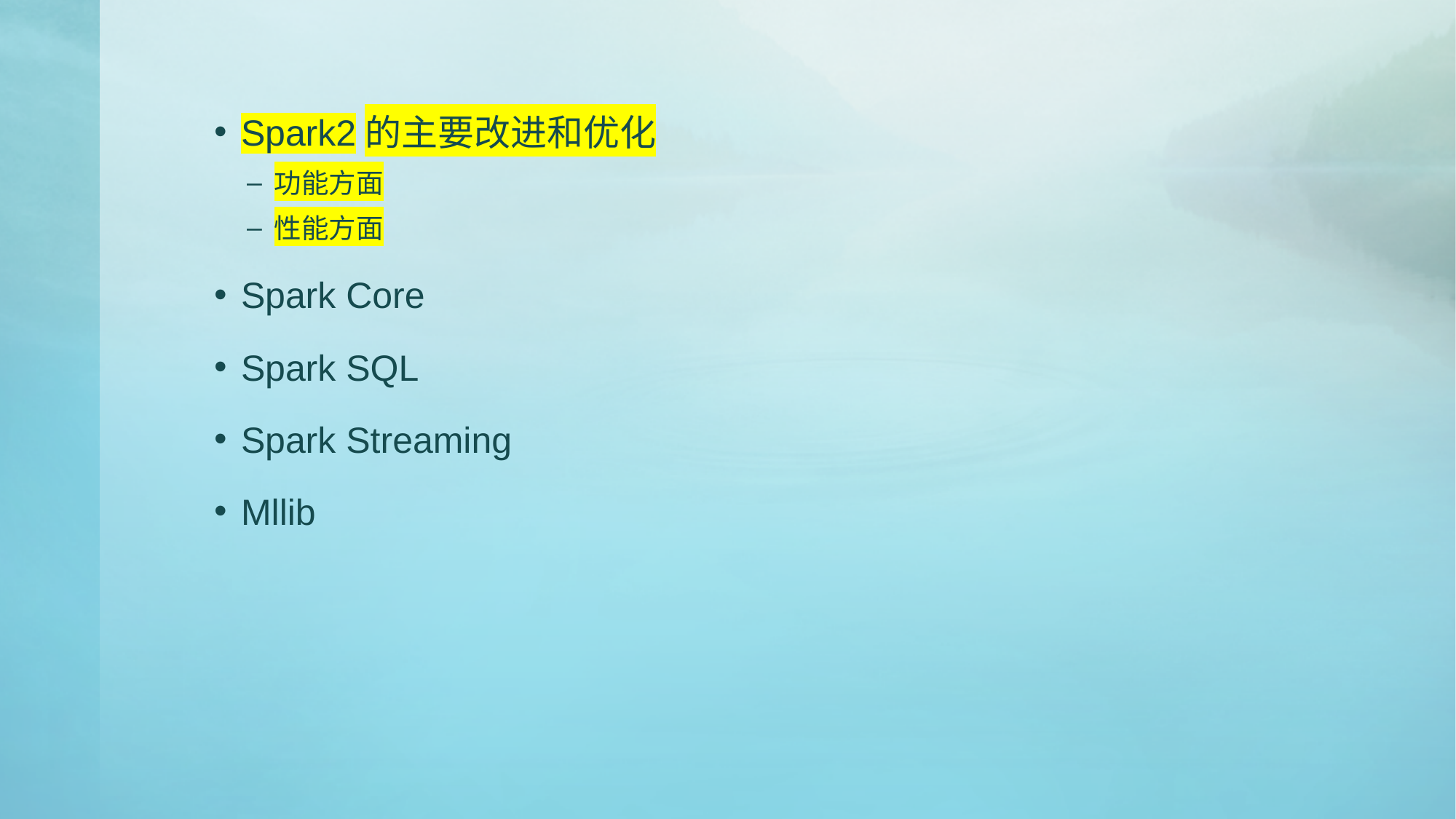

Spark2的主要改进和优化
功能方面
性能方面
Spark Core
Spark SQL
Spark Streaming
Mllib